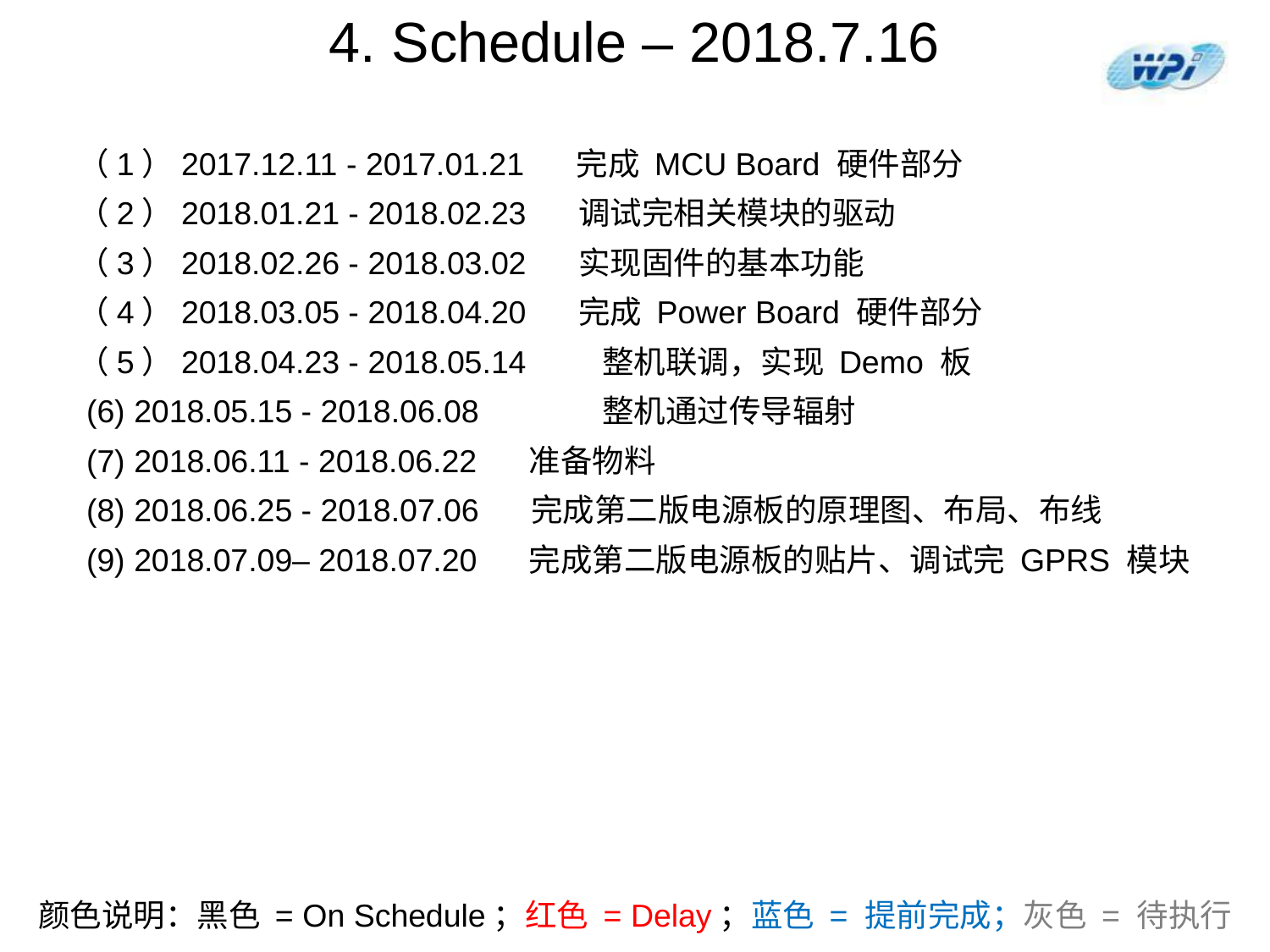

4. Schedule – 2018.7.16
（1）2017.12.11 - 2017.01.21     完成 MCU Board 硬件部分
（2）2018.01.21 - 2018.02.23     调试完相关模块的驱动
（3）2018.02.26 - 2018.03.02     实现固件的基本功能
（4）2018.03.05 - 2018.04.20     完成 Power Board 硬件部分
（5）2018.04.23 - 2018.05.14	 整机联调，实现 Demo 板
 (6) 2018.05.15 - 2018.06.08	 整机通过传导辐射
 (7) 2018.06.11 - 2018.06.22     准备物料
 (8) 2018.06.25 - 2018.07.06     完成第二版电源板的原理图、布局、布线
 (9) 2018.07.09– 2018.07.20     完成第二版电源板的贴片、调试完 GPRS 模块

颜色说明：黑色 = On Schedule；红色 = Delay；蓝色 = 提前完成；灰色 = 待执行